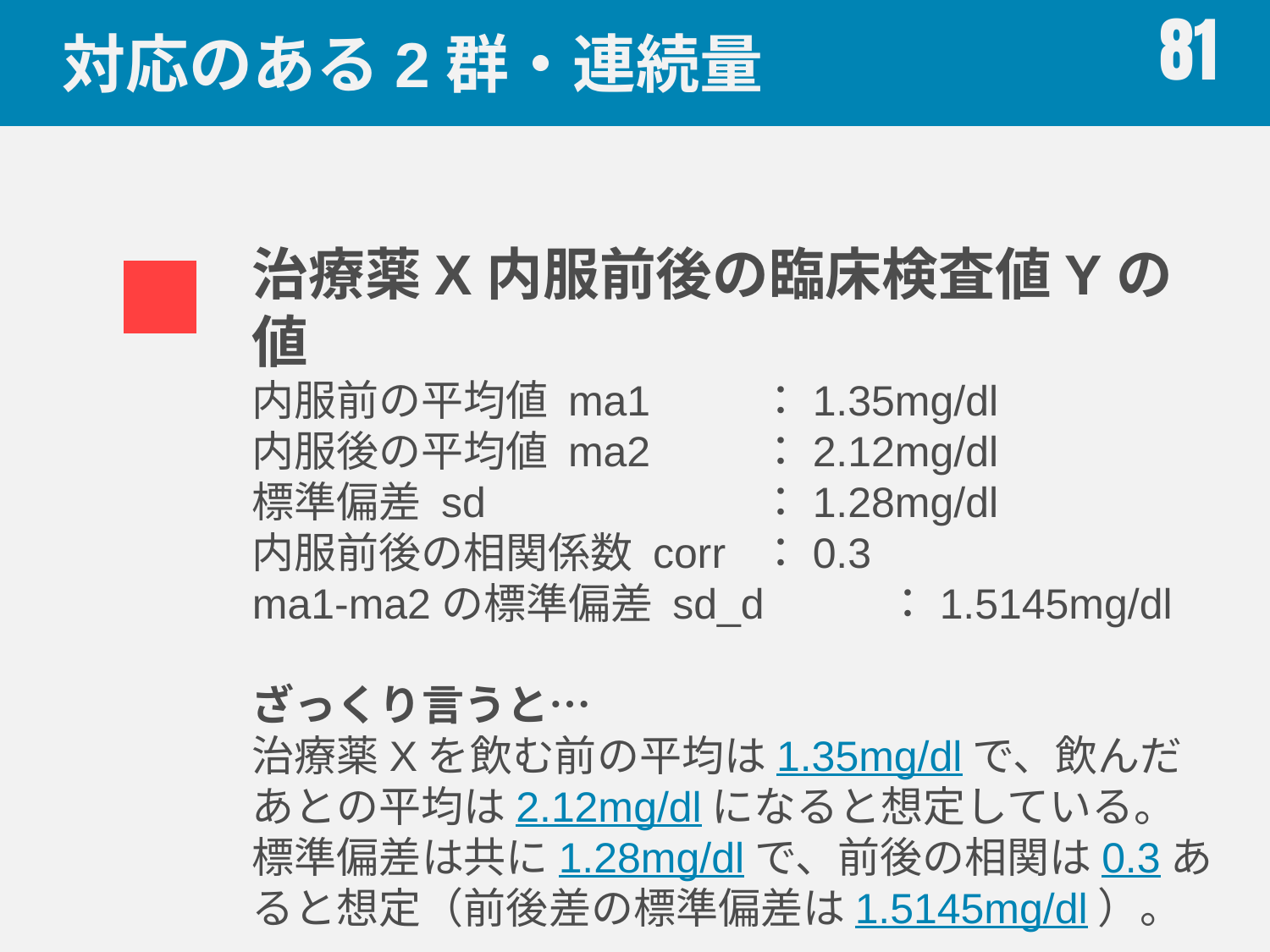

# 対応のある2群・連続量
 81
治療薬X内服前後の臨床検査値Yの値
内服前の平均値 ma1	：1.35mg/dl
内服後の平均値 ma2	：2.12mg/dl
標準偏差 sd			：1.28mg/dl
内服前後の相関係数 corr	：0.3
ma1-ma2の標準偏差 sd_d	：1.5145mg/dl

ざっくり言うと…
治療薬Xを飲む前の平均は1.35mg/dlで、飲んだあとの平均は2.12mg/dlになると想定している。標準偏差は共に1.28mg/dlで、前後の相関は0.3あると想定（前後差の標準偏差は1.5145mg/dl）。